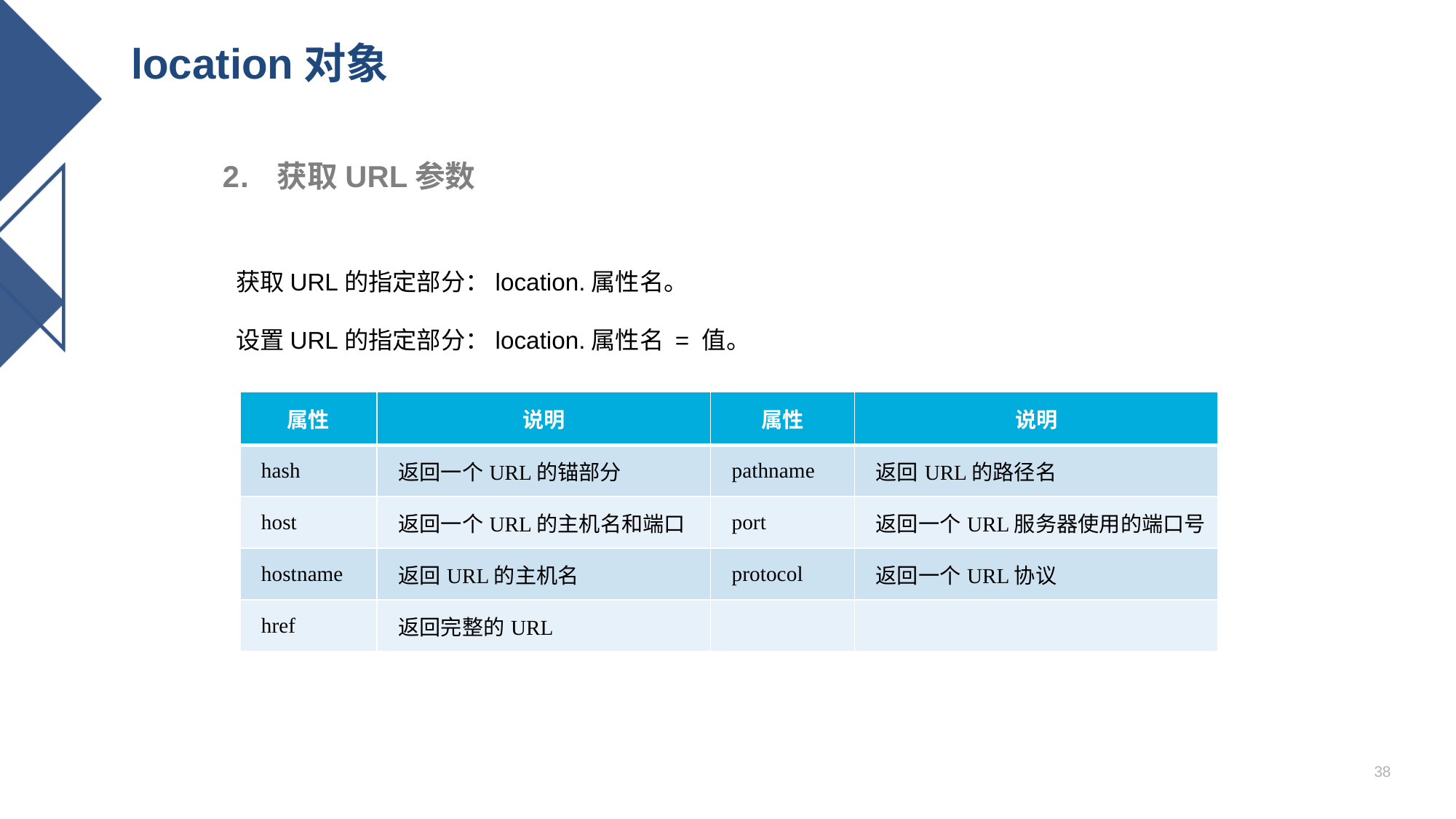

# location对象
获取URL参数
获取URL的指定部分：location.属性名。
设置URL的指定部分：location.属性名 = 值。
| 属性 | 说明 | 属性 | 说明 |
| --- | --- | --- | --- |
| hash | 返回一个URL的锚部分 | pathname | 返回URL的路径名 |
| host | 返回一个URL的主机名和端口 | port | 返回一个URL服务器使用的端口号 |
| hostname | 返回URL的主机名 | protocol | 返回一个URL协议 |
| href | 返回完整的URL |  |  |
38